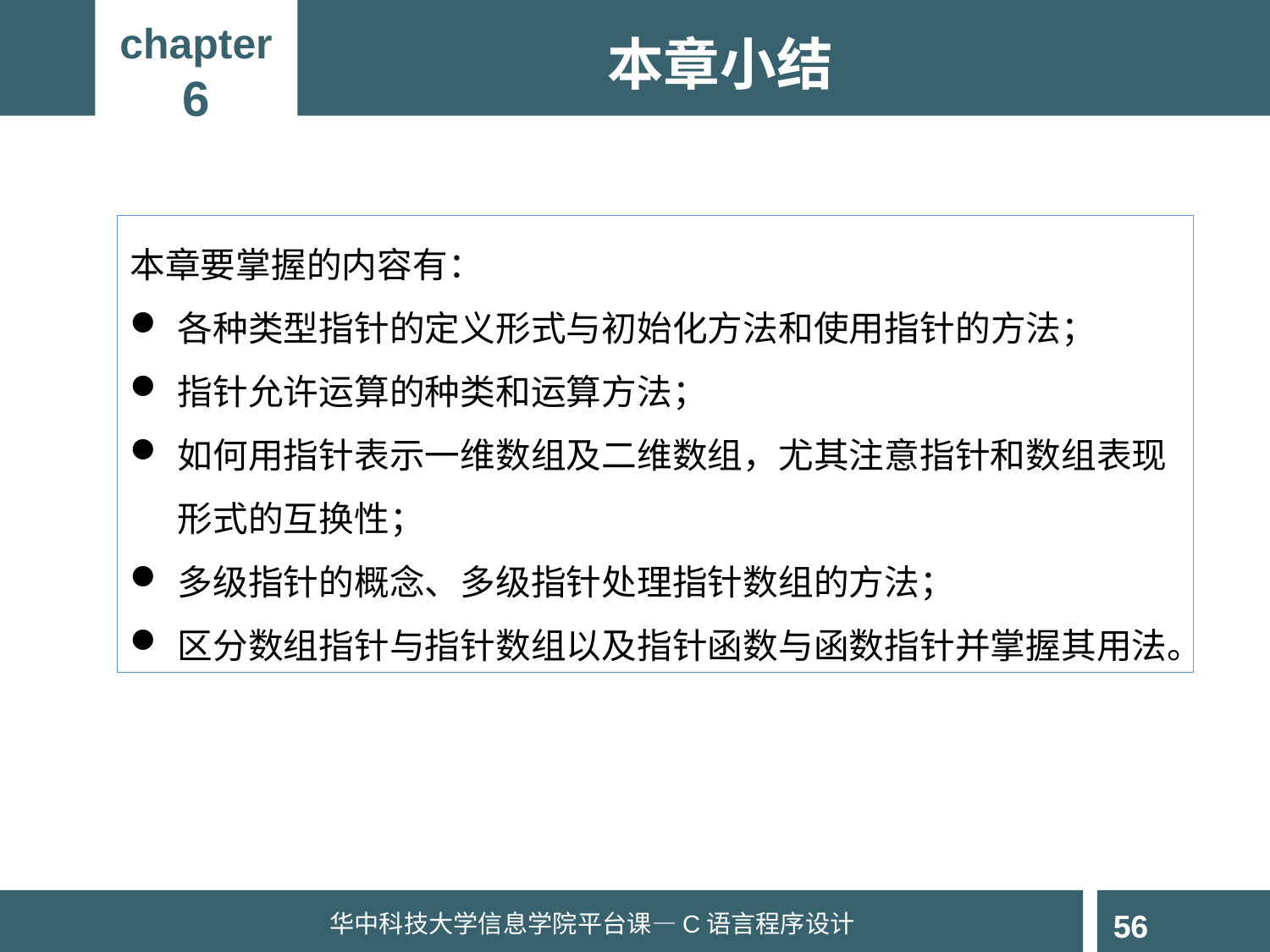

chapter
6
本章小结
本章要掌握的内容有：
各种类型指针的定义形式与初始化方法和使用指针的方法；
指针允许运算的种类和运算方法；
如何用指针表示一维数组及二维数组，尤其注意指针和数组表现形式的互换性；
多级指针的概念、多级指针处理指针数组的方法；
区分数组指针与指针数组以及指针函数与函数指针并掌握其用法。